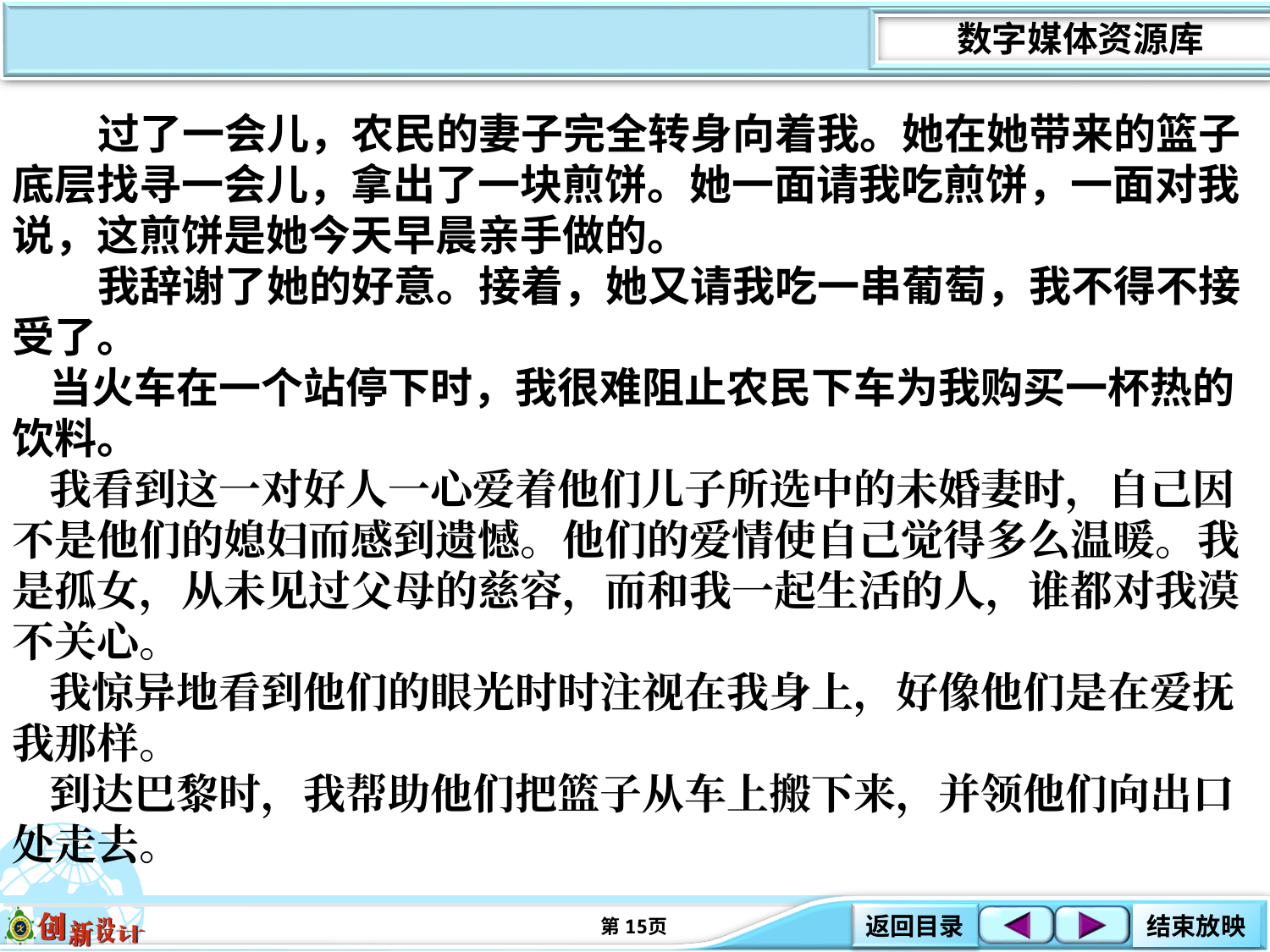

过了一会儿，农民的妻子完全转身向着我。她在她带来的篮子底层找寻一会儿，拿出了一块煎饼。她一面请我吃煎饼，一面对我说，这煎饼是她今天早晨亲手做的。
    我辞谢了她的好意。接着，她又请我吃一串葡萄，我不得不接受了。
当火车在一个站停下时，我很难阻止农民下车为我购买一杯热的饮料。
我看到这一对好人一心爱着他们儿子所选中的未婚妻时，自己因不是他们的媳妇而感到遗憾。他们的爱情使自己觉得多么温暖。我是孤女，从未见过父母的慈容，而和我一起生活的人，谁都对我漠不关心。
我惊异地看到他们的眼光时时注视在我身上，好像他们是在爱抚我那样。
到达巴黎时，我帮助他们把篮子从车上搬下来，并领他们向出口处走去。